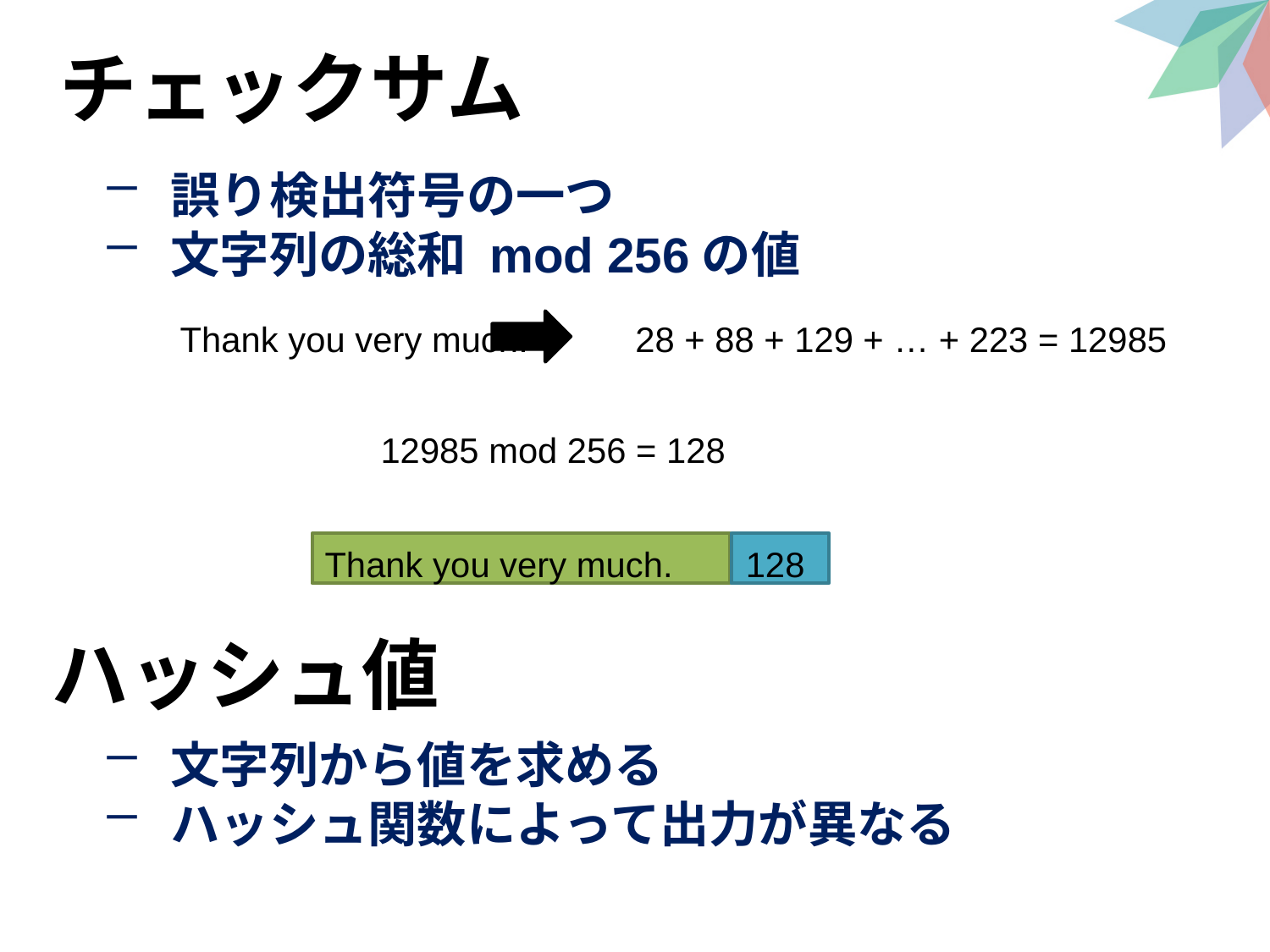

チェックサム
誤り検出符号の⼀つ
文字列の総和 mod 256の値
Thank you very much.           28 + 88 + 129 + … + 223 = 12985

12985 mod 256 = 128

Thank you very much.
128
# ハッシュ値
文字列から値を求める
ハッシュ関数によって出力が異なる